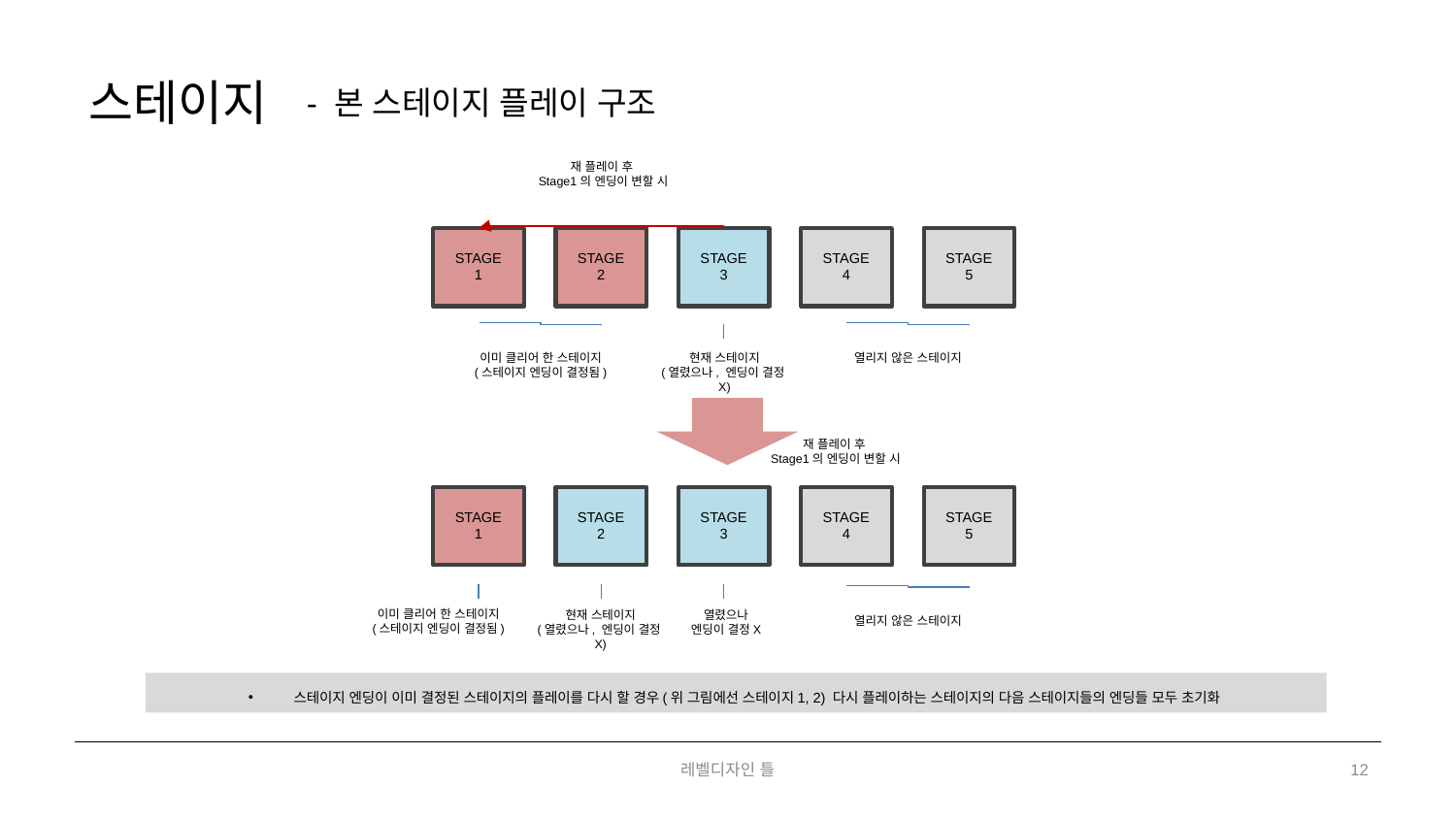

스테이지
- 본 스테이지 플레이 구조
재 플레이 후
Stage1의 엔딩이 변할 시

STAGE1

STAGE2

STAGE3

STAGE4

STAGE5
현재 스테이지
(열렸으나, 엔딩이 결정X)
이미 클리어 한 스테이지
(스테이지 엔딩이 결정됨)
열리지 않은 스테이지

재 플레이 후
Stage1의 엔딩이 변할 시

STAGE1

STAGE2

STAGE3

STAGE4

STAGE5
이미 클리어 한 스테이지
(스테이지 엔딩이 결정됨)
현재 스테이지
(열렸으나, 엔딩이 결정X)
열렸으나
엔딩이 결정X
열리지 않은 스테이지
스테이지 엔딩이 이미 결정된 스테이지의 플레이를 다시 할 경우(위 그림에선 스테이지1, 2) 다시 플레이하는 스테이지의 다음 스테이지들의 엔딩들 모두 초기화
레벨디자인 틀
12